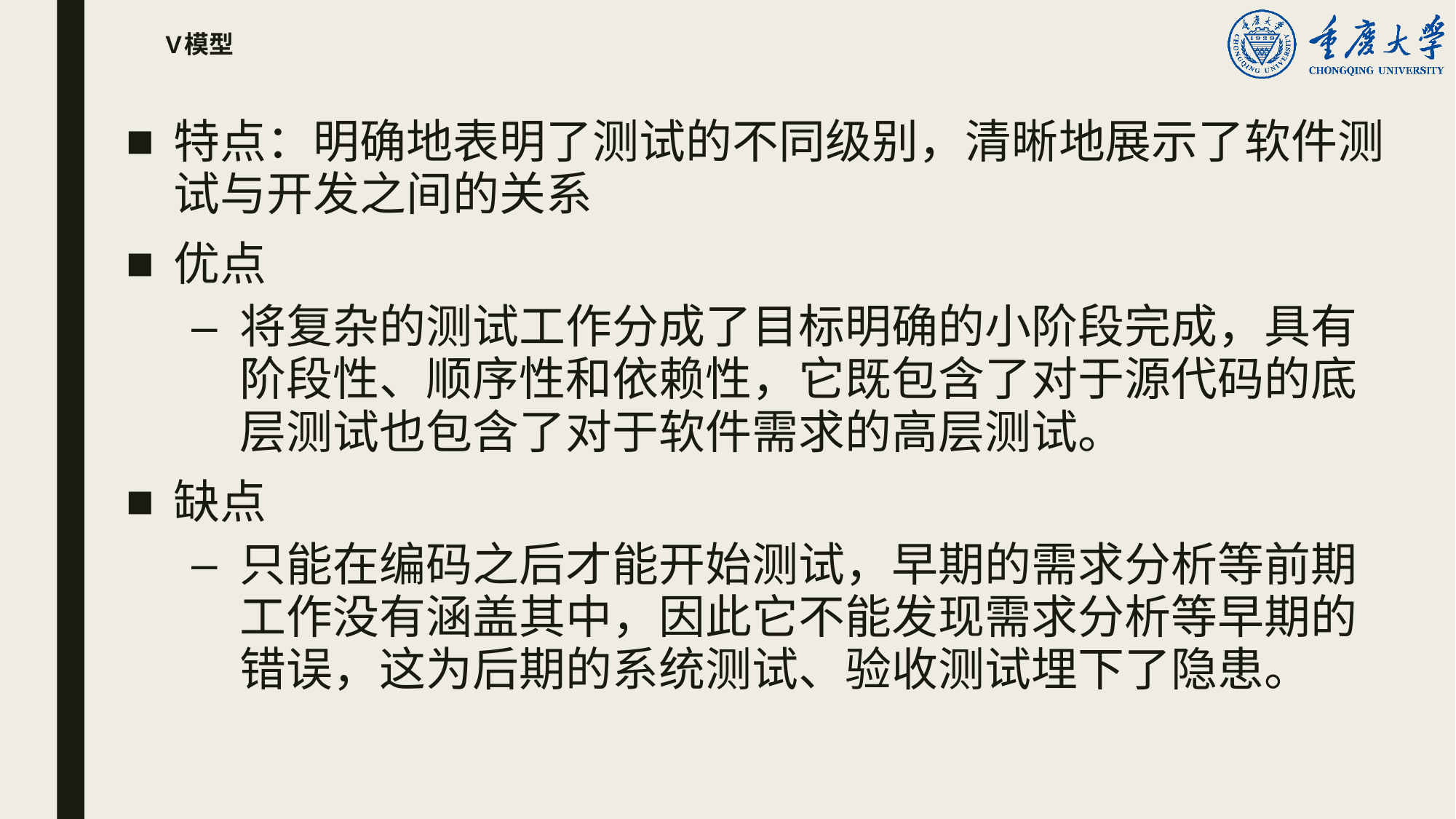

# V模型
特点：明确地表明了测试的不同级别，清晰地展示了软件测试与开发之间的关系
优点
将复杂的测试工作分成了目标明确的小阶段完成，具有阶段性、顺序性和依赖性，它既包含了对于源代码的底层测试也包含了对于软件需求的高层测试。
缺点
只能在编码之后才能开始测试，早期的需求分析等前期工作没有涵盖其中，因此它不能发现需求分析等早期的错误，这为后期的系统测试、验收测试埋下了隐患。